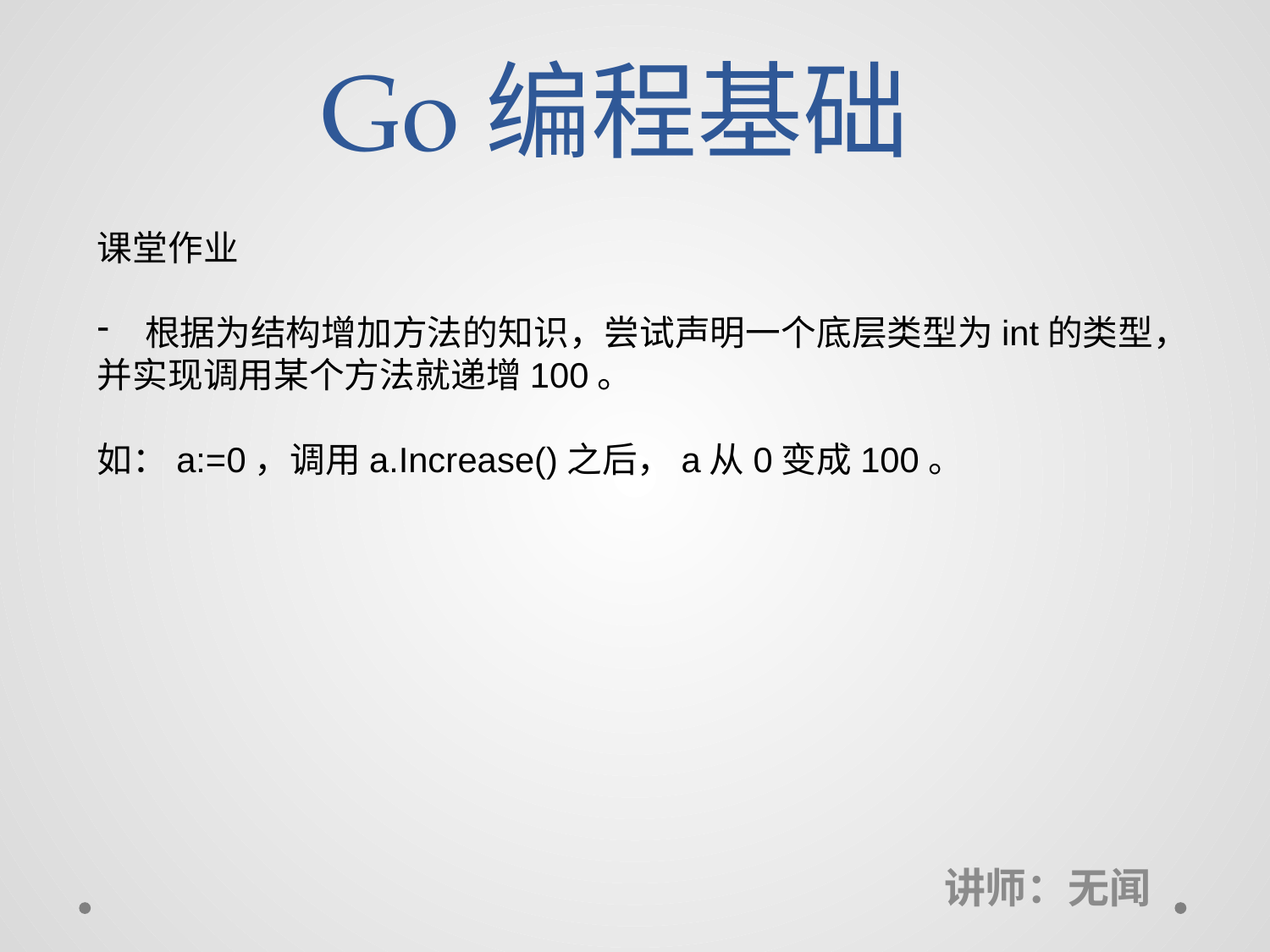

# Go编程基础
课堂作业

根据为结构增加方法的知识，尝试声明一个底层类型为int的类型，
并实现调用某个方法就递增100。

如：a:=0，调用a.Increase()之后，a从0变成100。
讲师：无闻